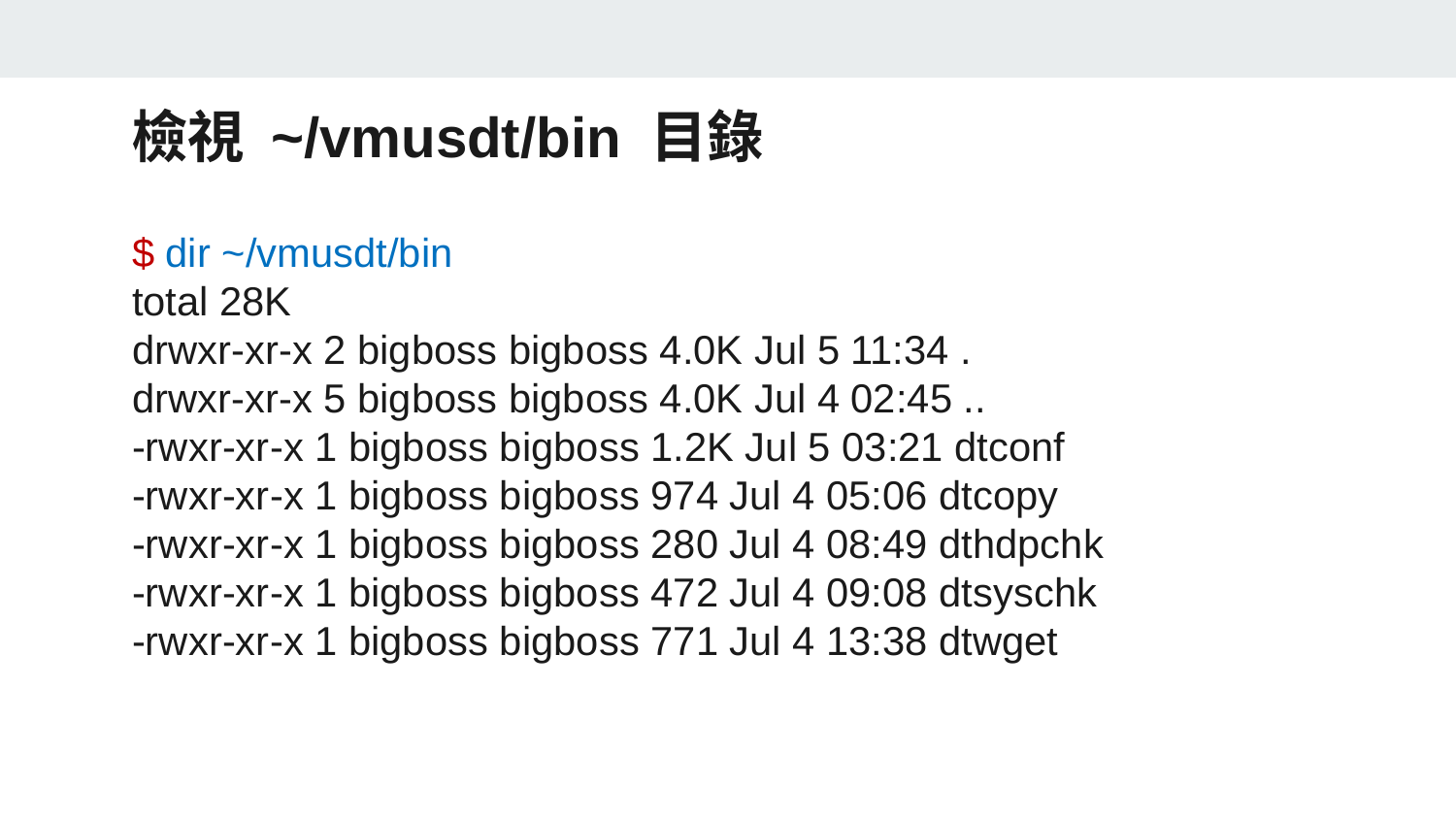

檢視 ~/vmusdt/bin 目錄
$ dir ~/vmusdt/bin
total 28K
drwxr-xr-x 2 bigboss bigboss 4.0K Jul 5 11:34 .
drwxr-xr-x 5 bigboss bigboss 4.0K Jul 4 02:45 ..
-rwxr-xr-x 1 bigboss bigboss 1.2K Jul 5 03:21 dtconf
-rwxr-xr-x 1 bigboss bigboss 974 Jul 4 05:06 dtcopy
-rwxr-xr-x 1 bigboss bigboss 280 Jul 4 08:49 dthdpchk
-rwxr-xr-x 1 bigboss bigboss 472 Jul 4 09:08 dtsyschk
-rwxr-xr-x 1 bigboss bigboss 771 Jul 4 13:38 dtwget